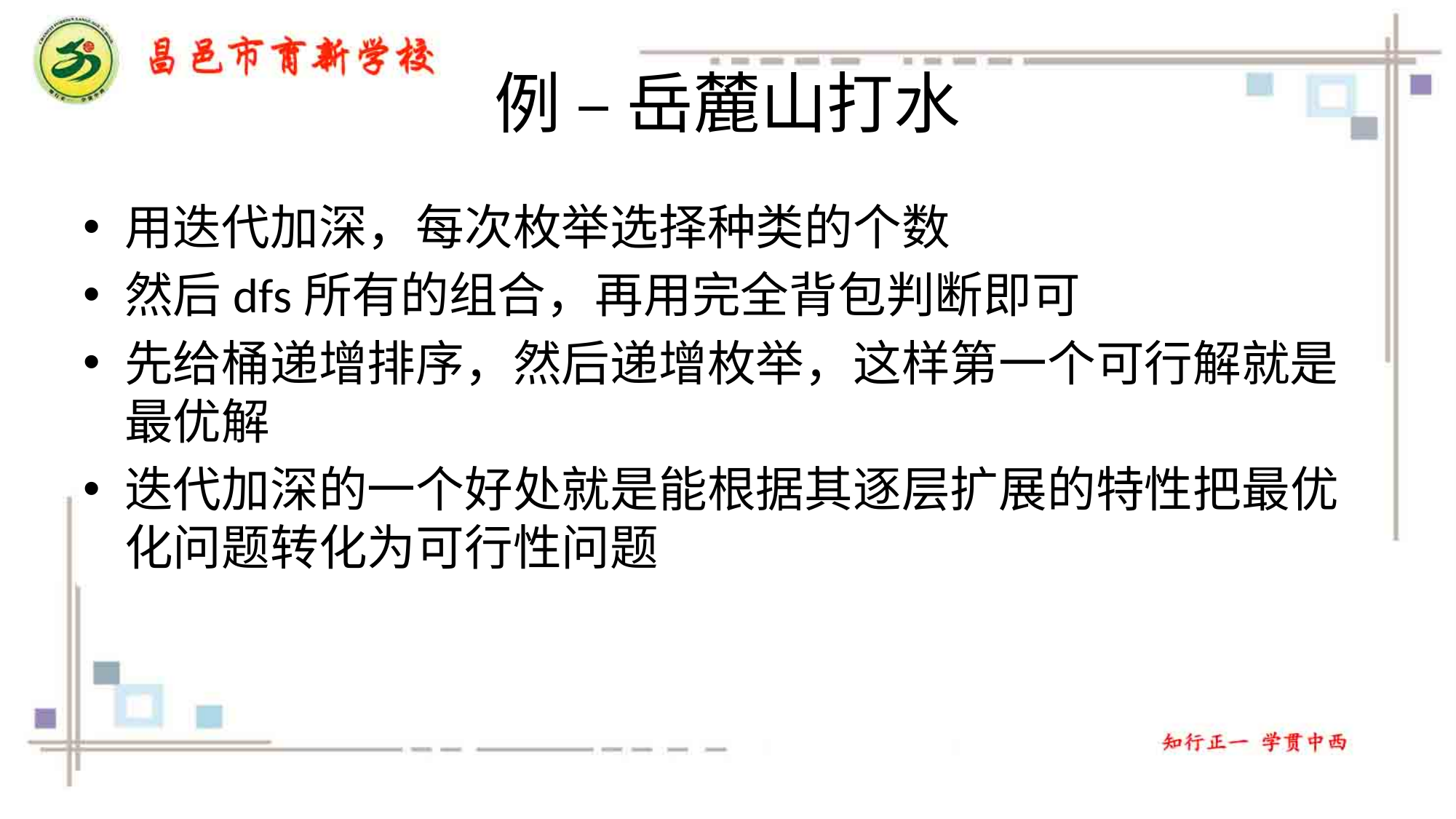

# 例 – 岳麓山打水
用迭代加深，每次枚举选择种类的个数
然后dfs所有的组合，再用完全背包判断即可
先给桶递增排序，然后递增枚举，这样第一个可行解就是最优解
迭代加深的一个好处就是能根据其逐层扩展的特性把最优化问题转化为可行性问题